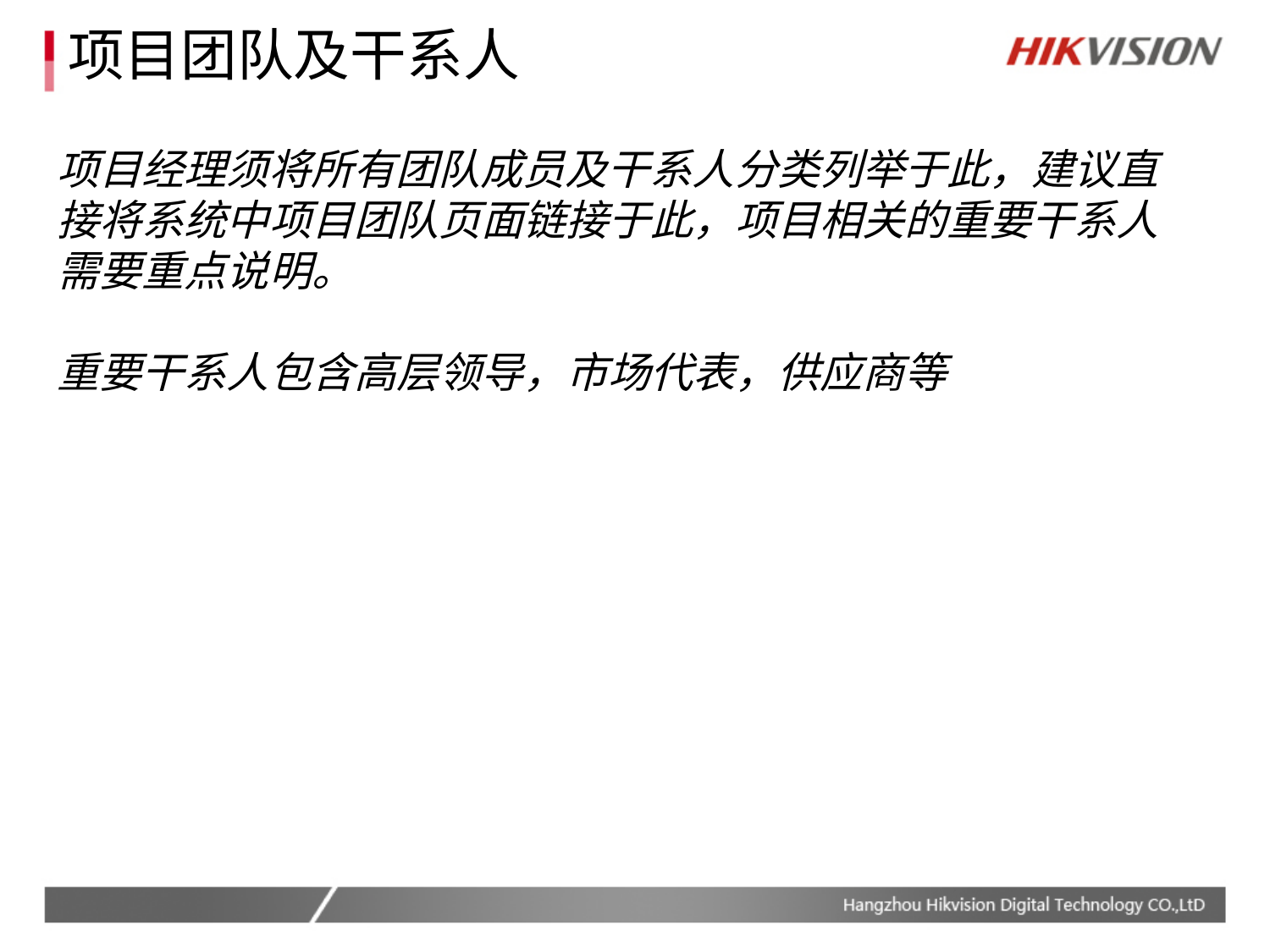

项目团队及干系人
项目经理须将所有团队成员及干系人分类列举于此，建议直接将系统中项目团队页面链接于此，项目相关的重要干系人需要重点说明。

重要干系人包含高层领导，市场代表，供应商等